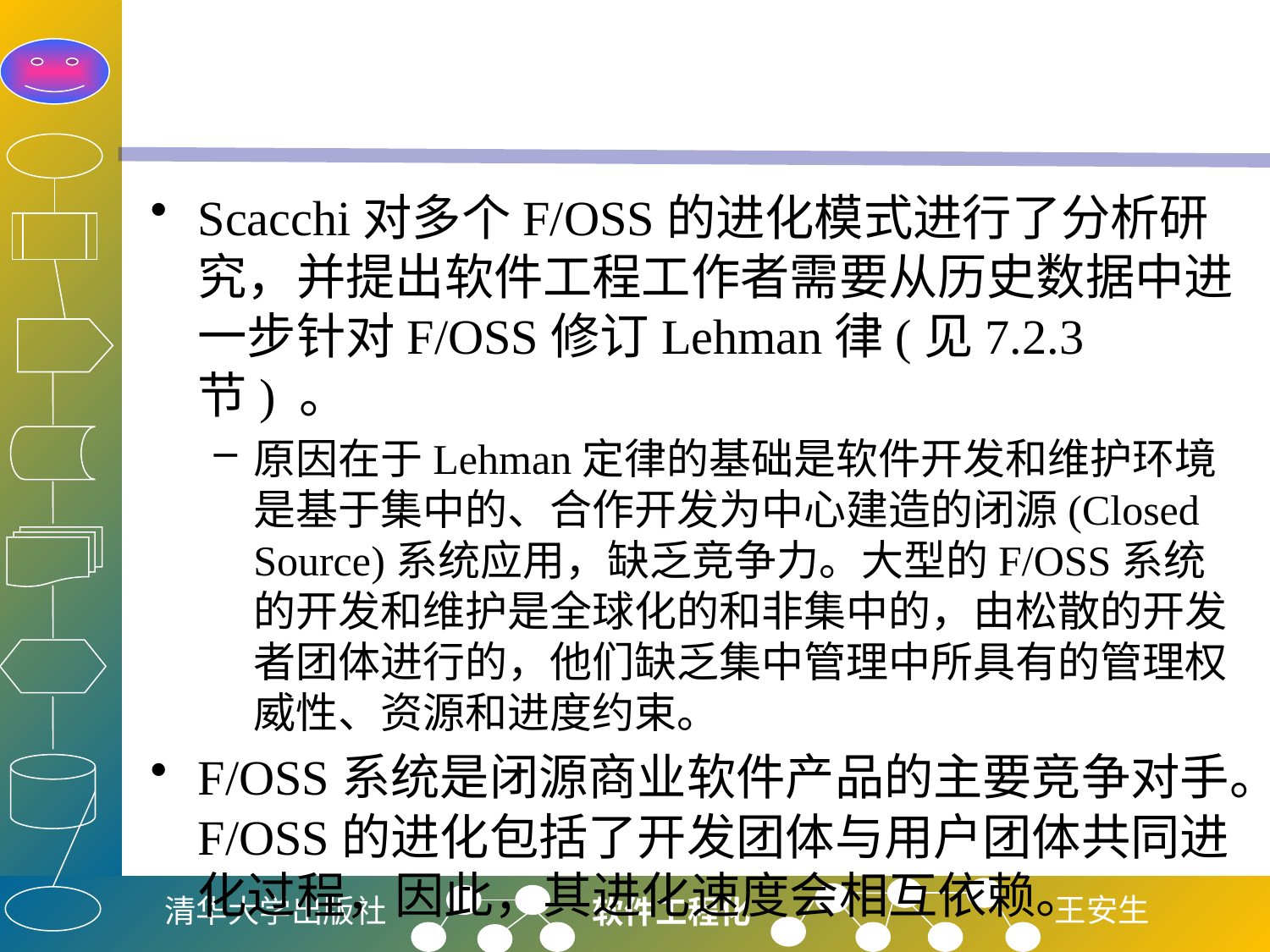

#
Scacchi对多个F/OSS的进化模式进行了分析研究，并提出软件工程工作者需要从历史数据中进一步针对F/OSS修订Lehman律(见7.2.3节) 。
原因在于Lehman定律的基础是软件开发和维护环境是基于集中的、合作开发为中心建造的闭源(Closed Source)系统应用，缺乏竞争力。大型的F/OSS系统的开发和维护是全球化的和非集中的，由松散的开发者团体进行的，他们缺乏集中管理中所具有的管理权威性、资源和进度约束。
F/OSS系统是闭源商业软件产品的主要竞争对手。F/OSS的进化包括了开发团体与用户团体共同进化过程，因此，其进化速度会相互依赖。